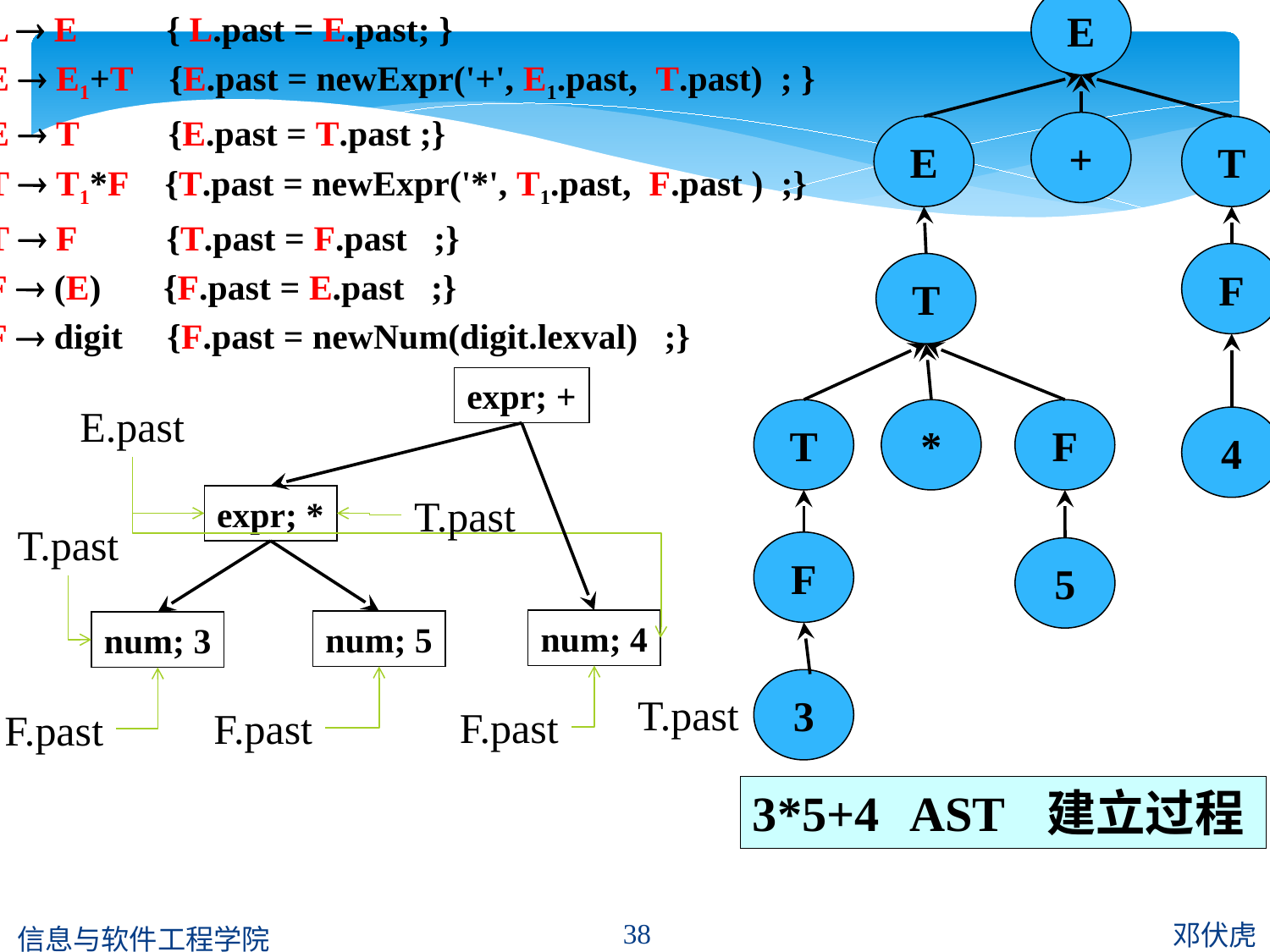

E
L → E          { L.past = E.past; }
E → E1+T    {E.past = newExpr('+', E1.past,  T.past)  ; }
E → T          {E.past = T.past ;}
T → T1*F    {T.past = newExpr('*', T1.past,  F.past )  ;}
T → F          {T.past = F.past   ;}
F → (E)       {F.past = E.past   ;}
F → digit     {F.past = newNum(digit.lexval)   ;}
+
E
T
F
T
expr; +
E.past
T
*
F
4
T.past
expr; *
T.past
F
5
num; 4
num; 5
num; 3
3
T.past
F.past
F.past
F.past
3*5+4 AST 建立过程
38
邓伏虎
信息与软件工程学院